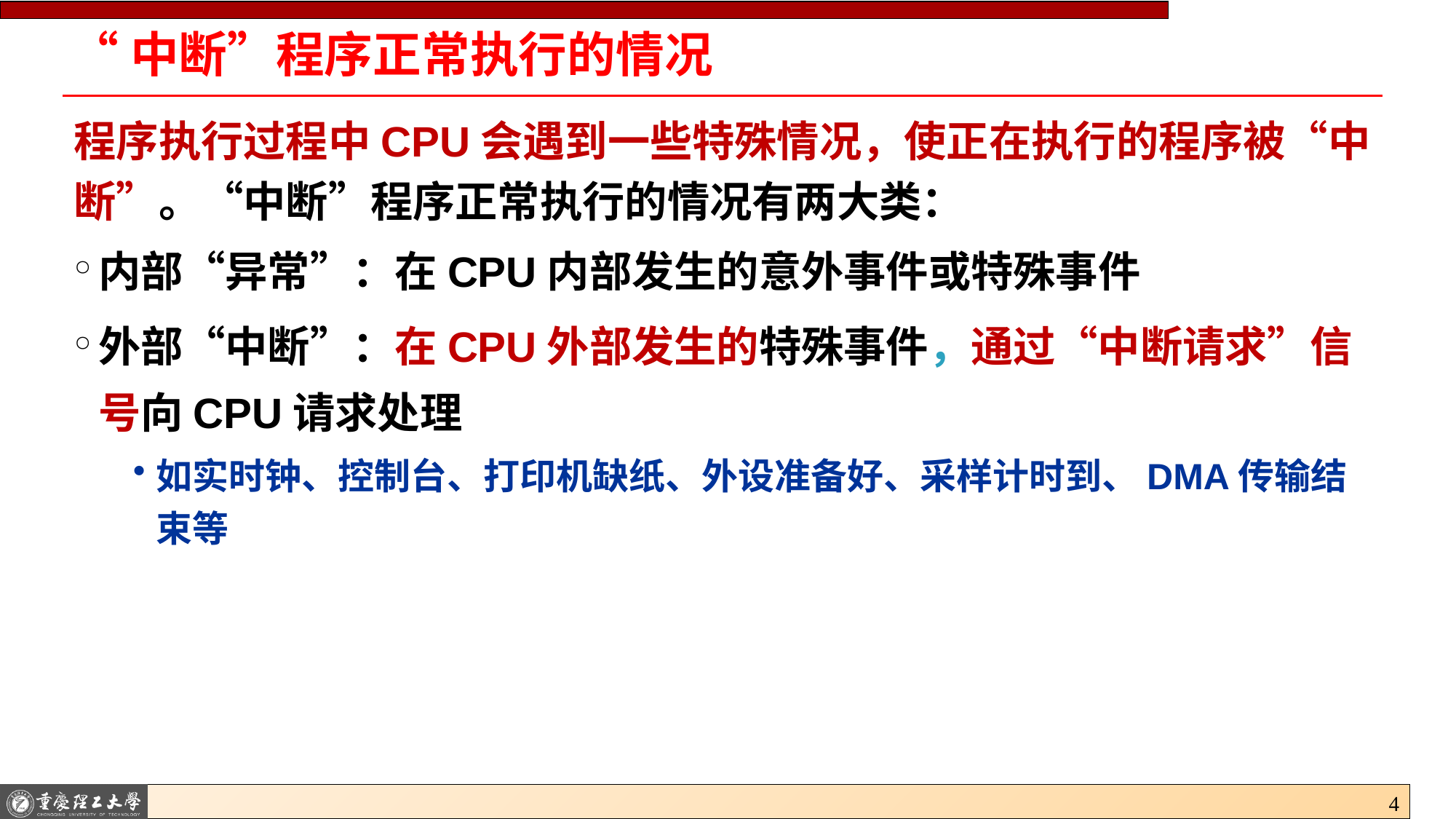

# “中断”程序正常执行的情况
程序执行过程中CPU会遇到一些特殊情况，使正在执行的程序被“中断”。“中断”程序正常执行的情况有两大类：
内部“异常”：在CPU内部发生的意外事件或特殊事件
外部“中断”：在CPU外部发生的特殊事件，通过“中断请求”信号向CPU请求处理
如实时钟、控制台、打印机缺纸、外设准备好、采样计时到、DMA传输结束等